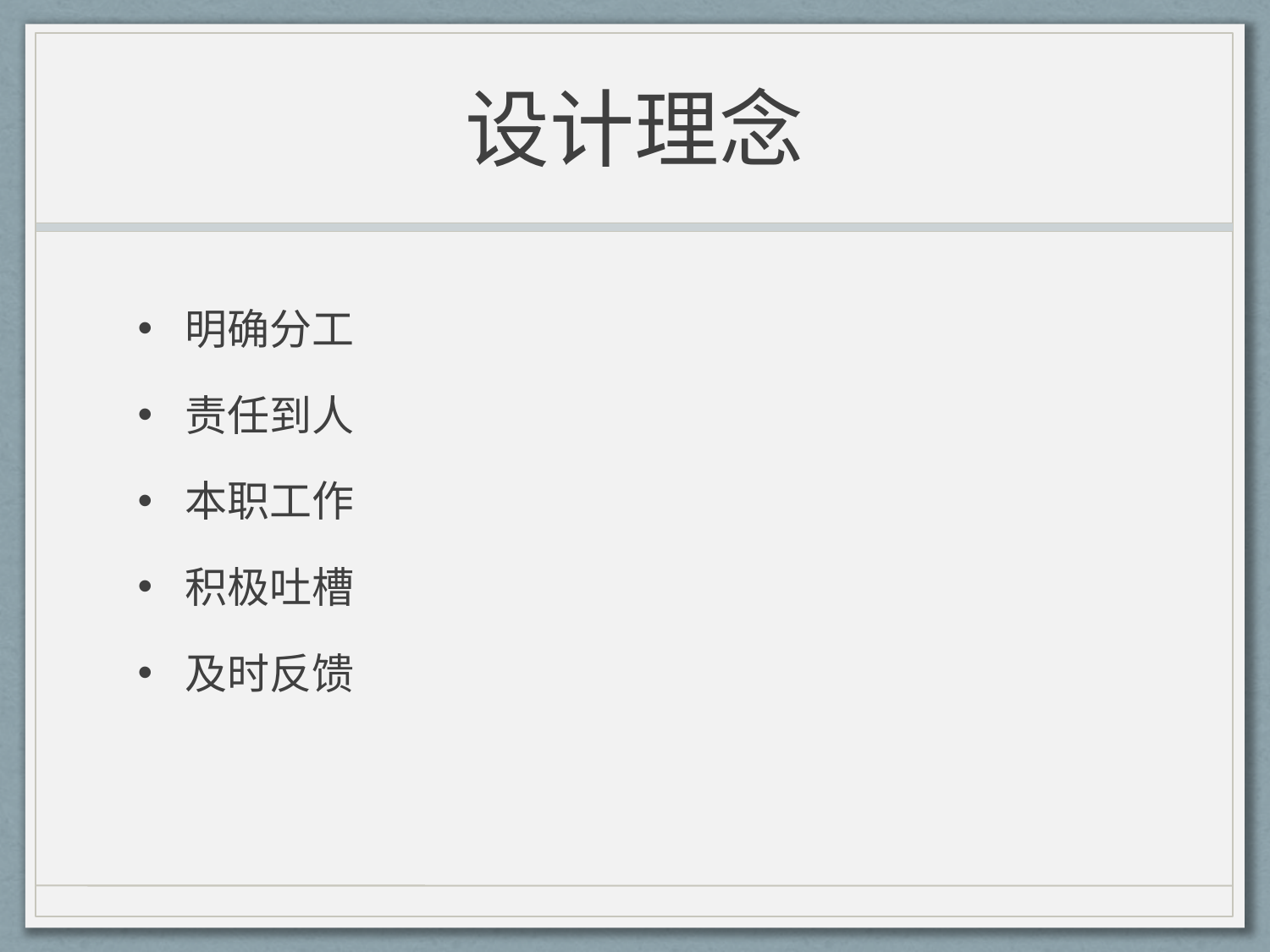

# 设计理念
明确分工
责任到人
本职工作
积极吐槽
及时反馈